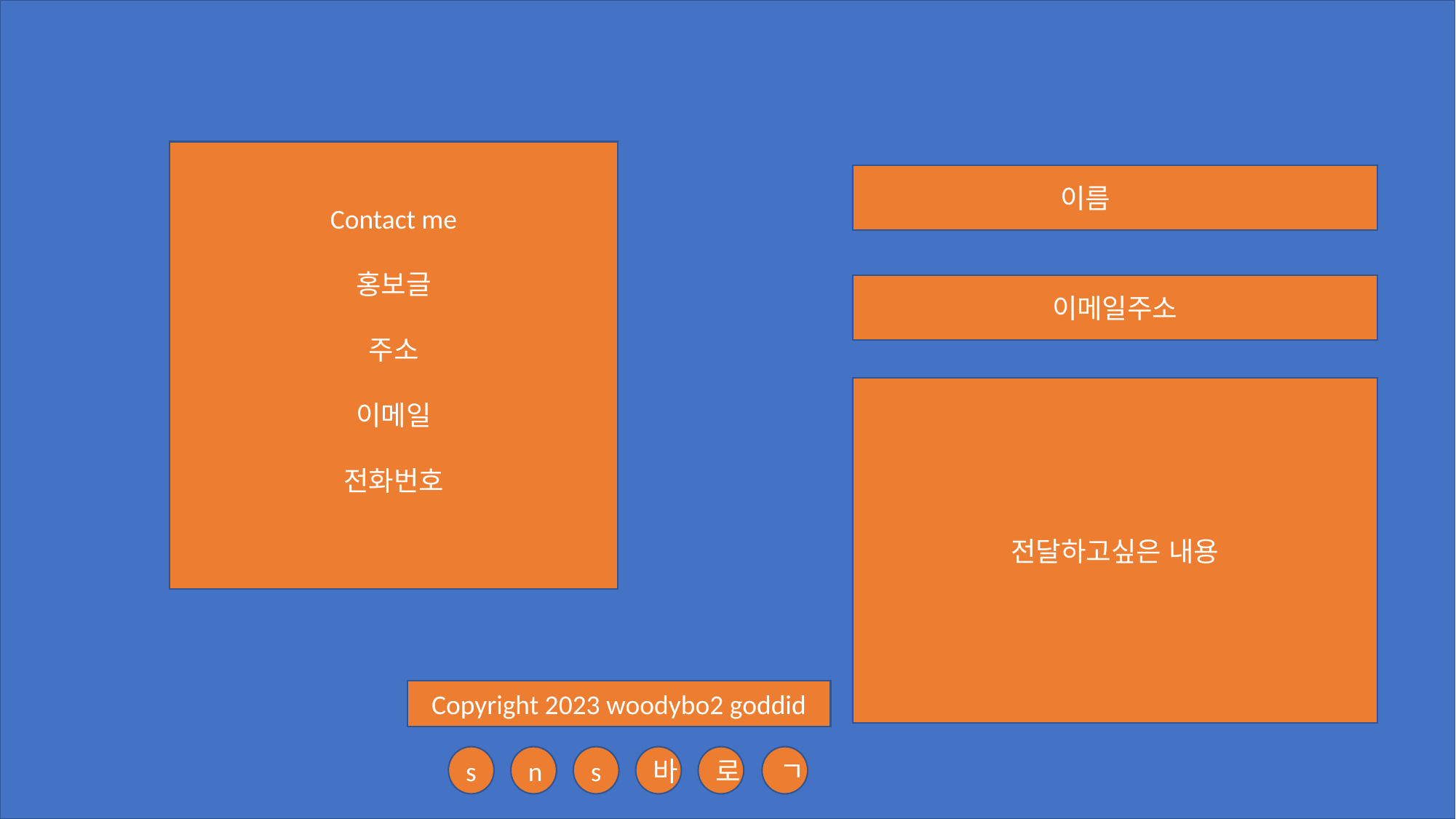

Contact me

홍보글

주소

이메일

전화번호

이름
이메일주소
전달하고싶은 내용
Copyright 2023 woodybo2 goddid
s
n
s
바
로
ㄱ